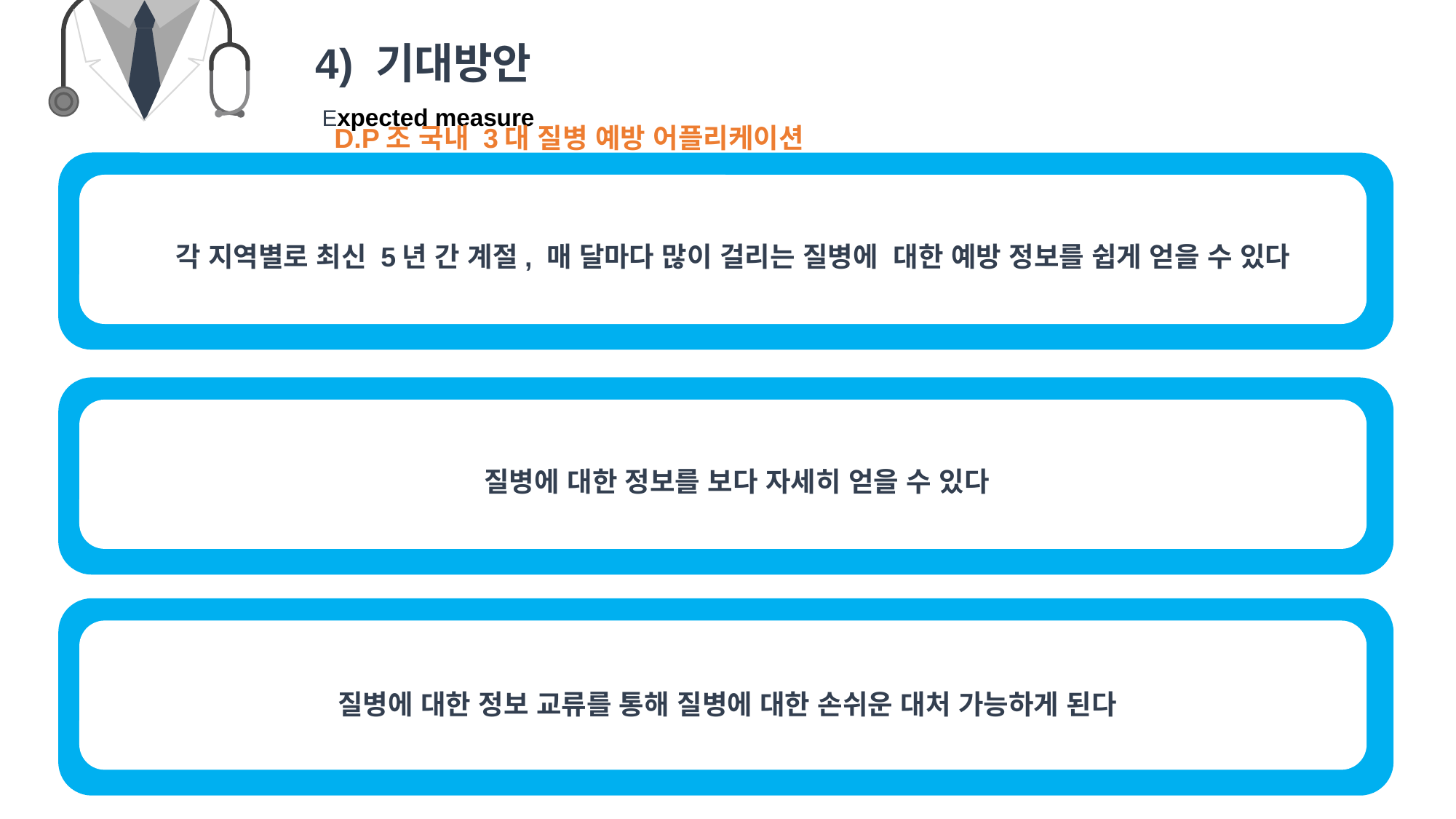

50%
CONTENTS A
4) 기대방안
 Expected measure
D.P조 국내 3대 질병 예방 어플리케이션

각 지역별로 최신 5년 간 계절, 매 달마다 많이 걸리는 질병에  대한 예방 정보를 쉽게 얻을 수 있다

질병에 대한 정보를 보다 자세히 얻을 수 있다

질병에 대한 정보 교류를 통해 질병에 대한 손쉬운 대처 가능하게 된다